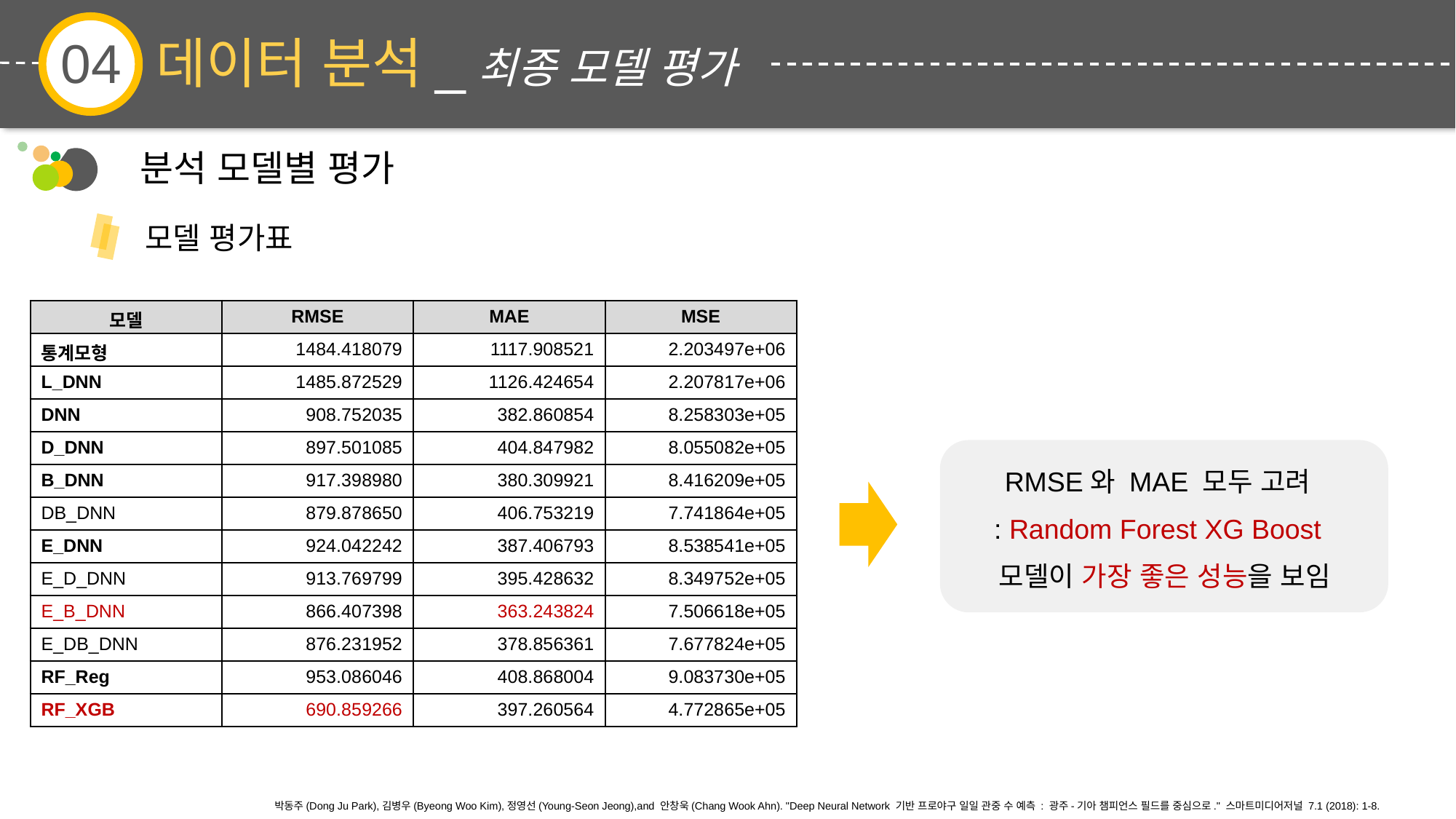

데이터 분석_최종 모델 평가
04
분석 모델별 평가

모델 평가표

| 모델 | RMSE | MAE | MSE |
| --- | --- | --- | --- |
| 통계모형 | 1484.418079 | 1117.908521 | 2.203497e+06 |
| L\_DNN | 1485.872529 | 1126.424654 | 2.207817e+06 |
| DNN | 908.752035 | 382.860854 | 8.258303e+05 |
| D\_DNN | 897.501085 | 404.847982 | 8.055082e+05 |
| B\_DNN | 917.398980 | 380.309921 | 8.416209e+05 |
| DB\_DNN | 879.878650 | 406.753219 | 7.741864e+05 |
| E\_DNN | 924.042242 | 387.406793 | 8.538541e+05 |
| E\_D\_DNN | 913.769799 | 395.428632 | 8.349752e+05 |
| E\_B\_DNN | 866.407398 | 363.243824 | 7.506618e+05 |
| E\_DB\_DNN | 876.231952 | 378.856361 | 7.677824e+05 |
| RF\_Reg | 953.086046 | 408.868004 | 9.083730e+05 |
| RF\_XGB | 690.859266 | 397.260564 | 4.772865e+05 |

RMSE와 MAE 모두 고려
: Random Forest XG Boost
 모델이 가장 좋은 성능을 보임

박동주(Dong Ju Park),김병우(Byeong Woo Kim),정영선(Young-Seon Jeong),and 안창욱(Chang Wook Ahn). "Deep Neural Network 기반 프로야구 일일 관중 수 예측 : 광주-기아 챔피언스 필드를 중심으로." 스마트미디어저널 7.1 (2018): 1-8.